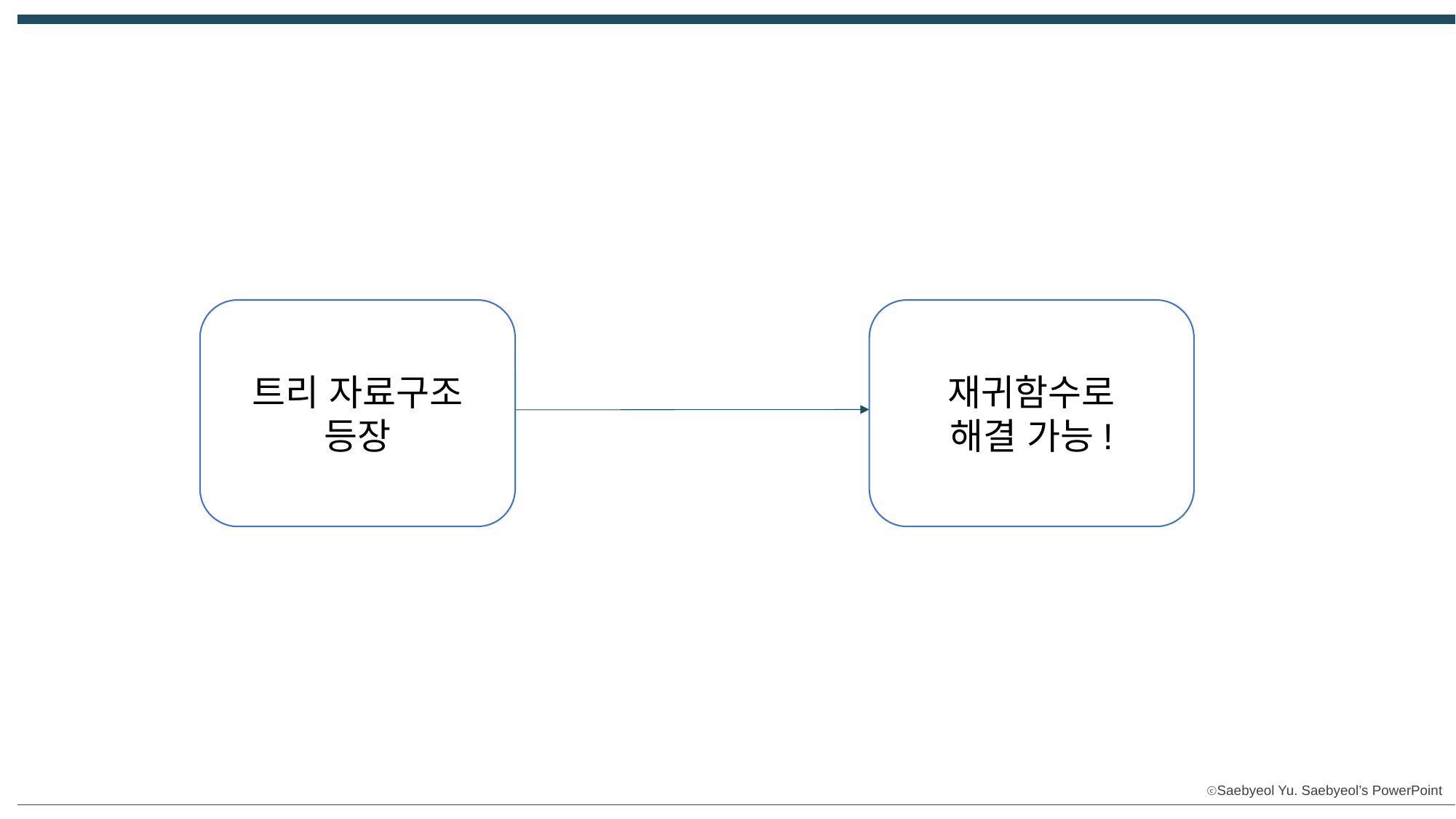

트리 자료구조
등장
재귀함수로
해결 가능!
요소 4